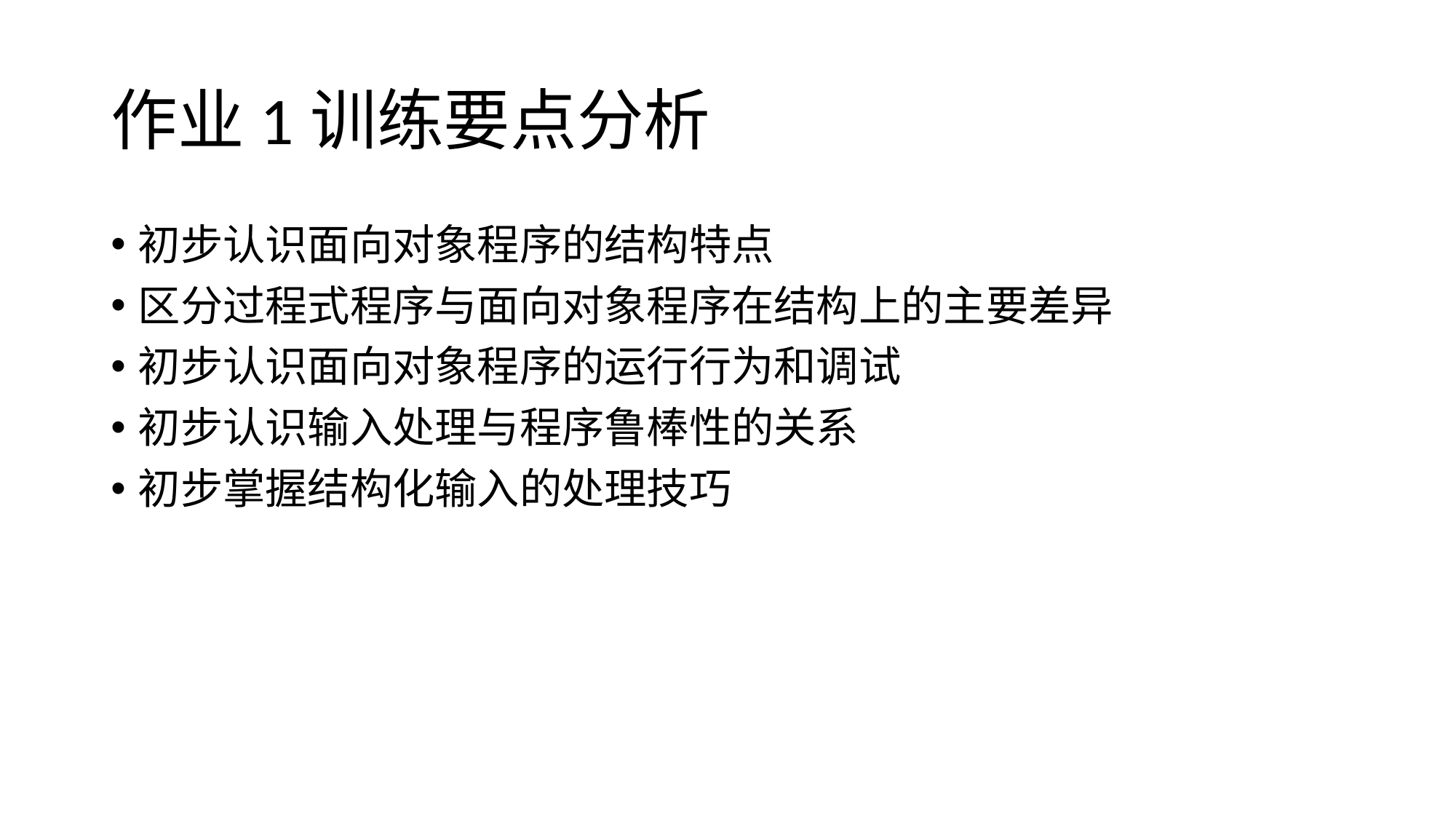

# 作业1训练要点分析
初步认识面向对象程序的结构特点
区分过程式程序与面向对象程序在结构上的主要差异
初步认识面向对象程序的运行行为和调试
初步认识输入处理与程序鲁棒性的关系
初步掌握结构化输入的处理技巧